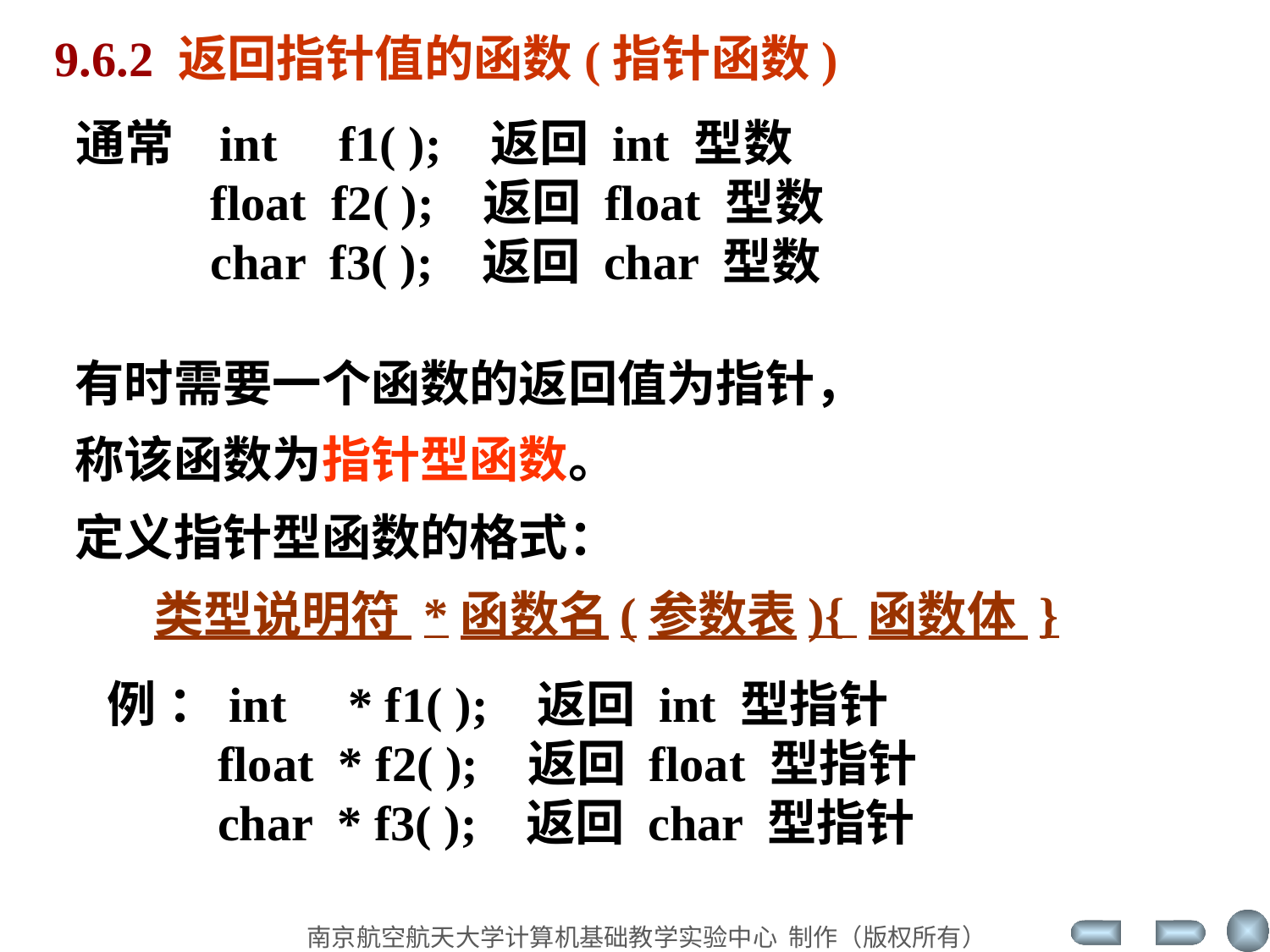

9.6.2 返回指针值的函数(指针函数)
通常   int     f1( );   返回 int 型数
           float  f2( );   返回 float 型数
           char  f3( );   返回 char 型数
有时需要一个函数的返回值为指针，
称该函数为指针型函数。
定义指针型函数的格式：
      类型说明符 *函数名(参数表){ 函数体 }
例 ：int     * f1( );   返回 int 型指针
         float  * f2( );   返回 float 型指针
         char  * f3( );   返回 char 型指针